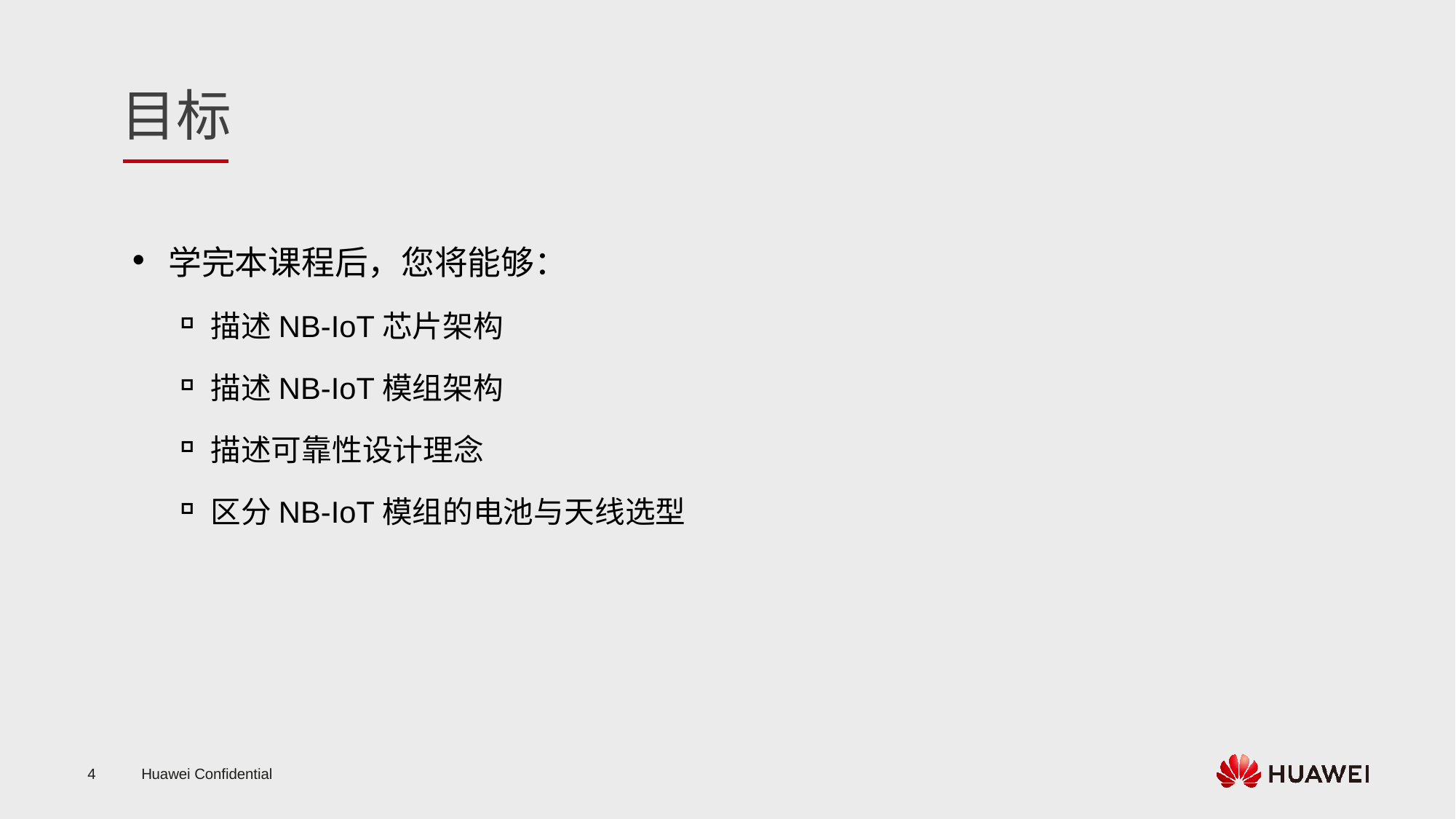

学完本课程后，您将能够：
描述NB-IoT芯片架构
描述NB-IoT模组架构
描述可靠性设计理念
区分NB-IoT模组的电池与天线选型